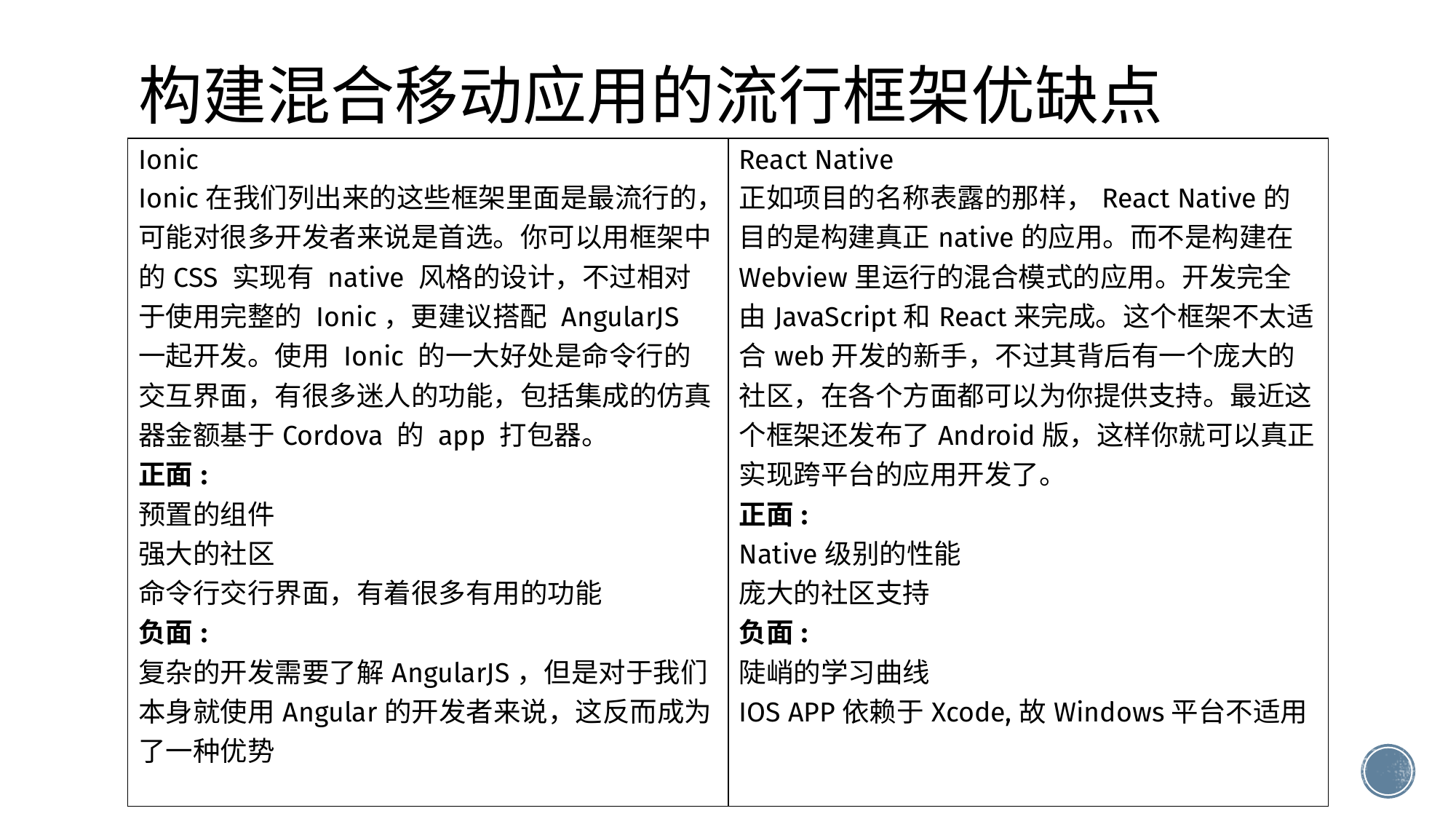

# 构建混合移动应用的流行框架优缺点
| Ionic Ionic在我们列出来的这些框架里面是最流行的，可能对很多开发者来说是首选。你可以用框架中的CSS 实现有 native 风格的设计，不过相对于使用完整的 Ionic，更建议搭配 AngularJS 一起开发。使用 Ionic 的一大好处是命令行的交互界面，有很多迷人的功能，包括集成的仿真器金额基于Cordova 的 app 打包器。 正面: 预置的组件 强大的社区 命令行交行界面，有着很多有用的功能 负面: 复杂的开发需要了解AngularJS，但是对于我们本身就使用Angular的开发者来说，这反而成为了一种优势 | React Native 正如项目的名称表露的那样，React Native的目的是构建真正native的应用。而不是构建在Webview里运行的混合模式的应用。开发完全由JavaScript和React来完成。这个框架不太适合web开发的新手，不过其背后有一个庞大的社区，在各个方面都可以为你提供支持。最近这个框架还发布了Android版，这样你就可以真正实现跨平台的应用开发了。 正面: Native级别的性能 庞大的社区支持 负面: 陡峭的学习曲线 IOS APP依赖于Xcode,故Windows平台不适用 |
| --- | --- |